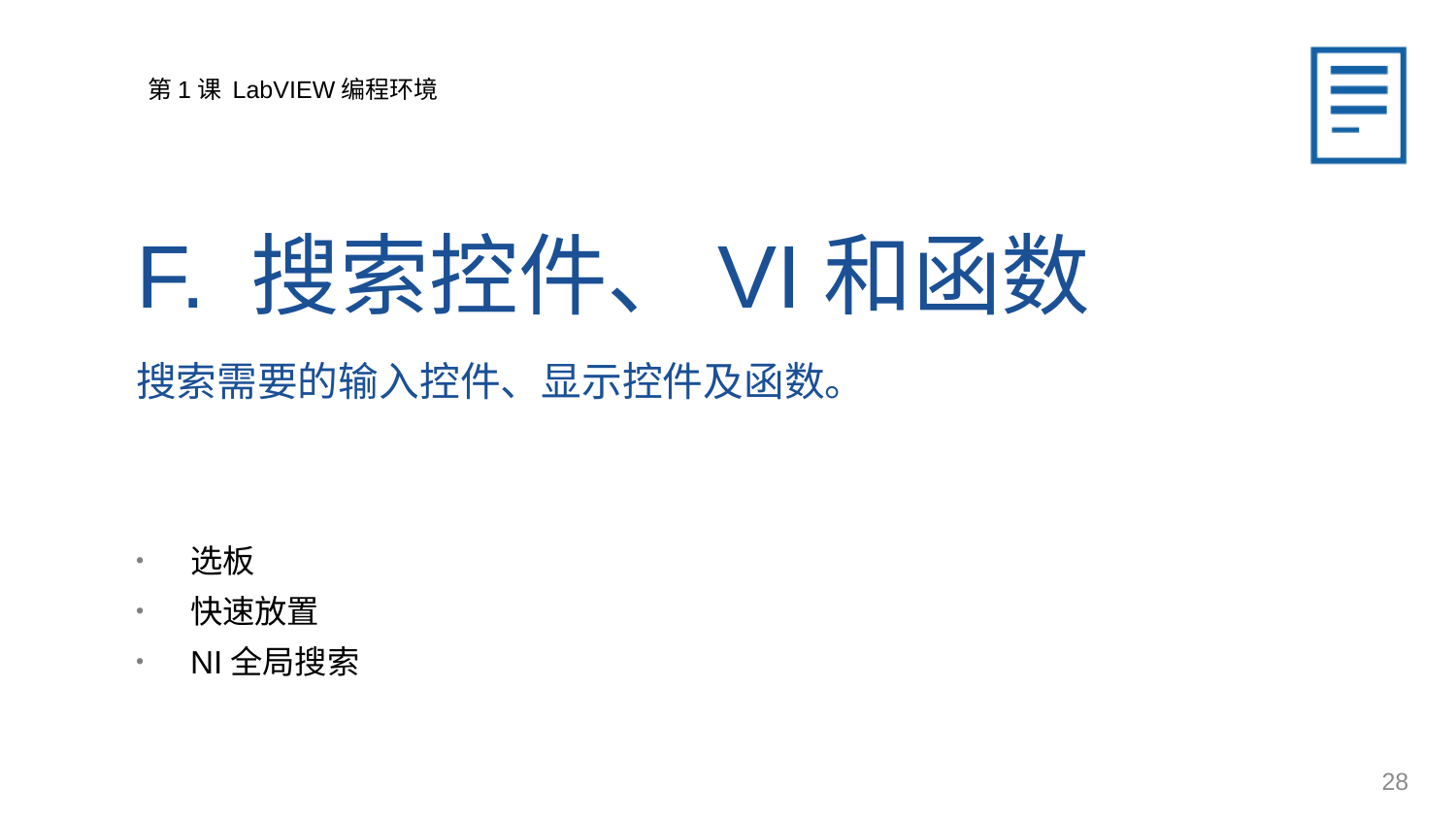

F. 搜索控件、VI和函数
搜索需要的输入控件、显示控件及函数。

选板
快速放置
NI全局搜索

28